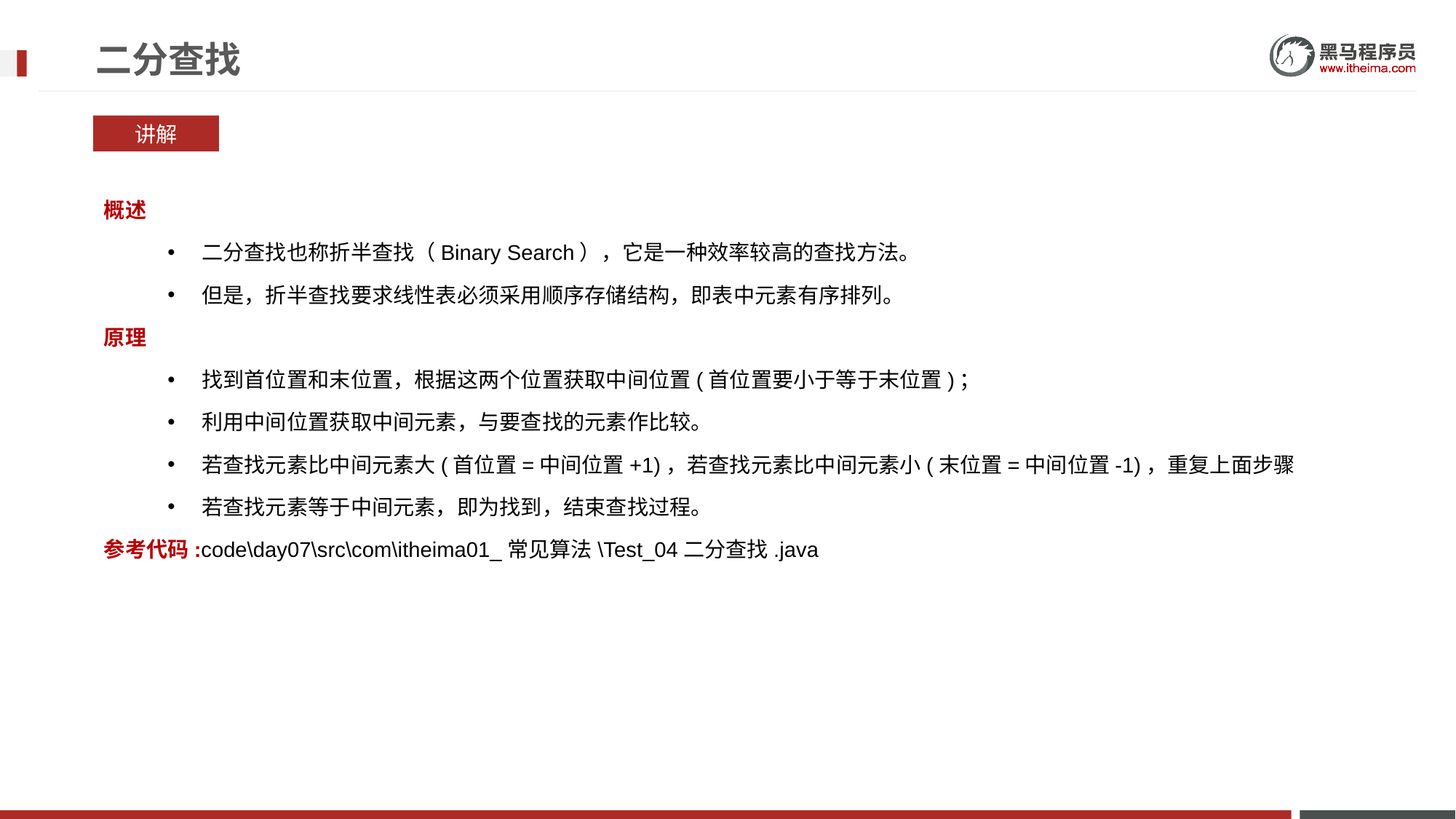

# 二分查找
讲解
概述
二分查找也称折半查找（Binary Search），它是一种效率较高的查找方法。
但是，折半查找要求线性表必须采用顺序存储结构，即表中元素有序排列。
原理
找到首位置和末位置，根据这两个位置获取中间位置(首位置要小于等于末位置)；
利用中间位置获取中间元素，与要查找的元素作比较。
若查找元素比中间元素大(首位置=中间位置+1)，若查找元素比中间元素小(末位置=中间位置-1)，重复上面步骤
若查找元素等于中间元素，即为找到，结束查找过程。
参考代码:code\day07\src\com\itheima01_常见算法\Test_04二分查找.java